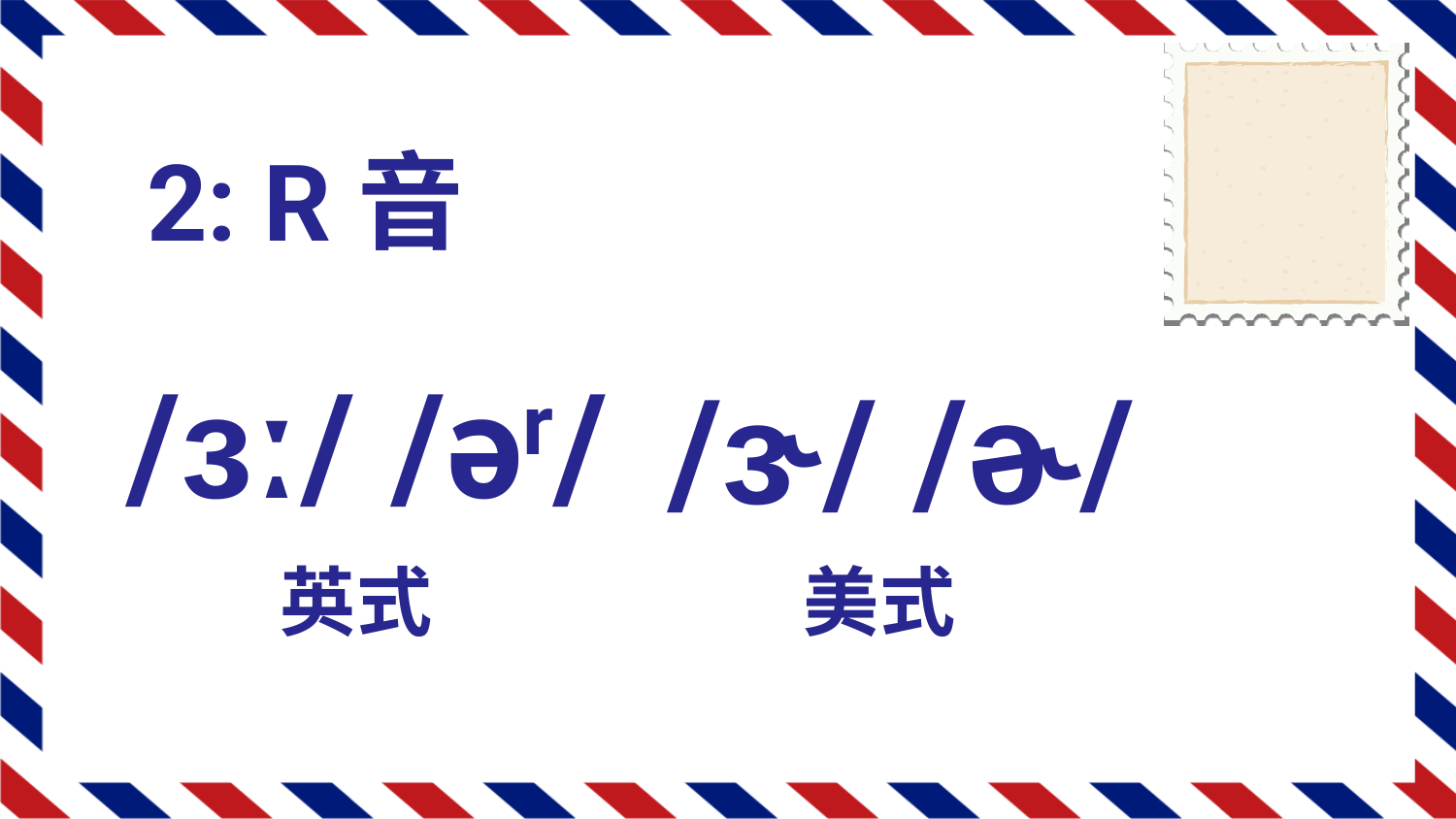

2: R音
/ɜː/ /ər/
/ɝ/ /ɚ/
英式
美式